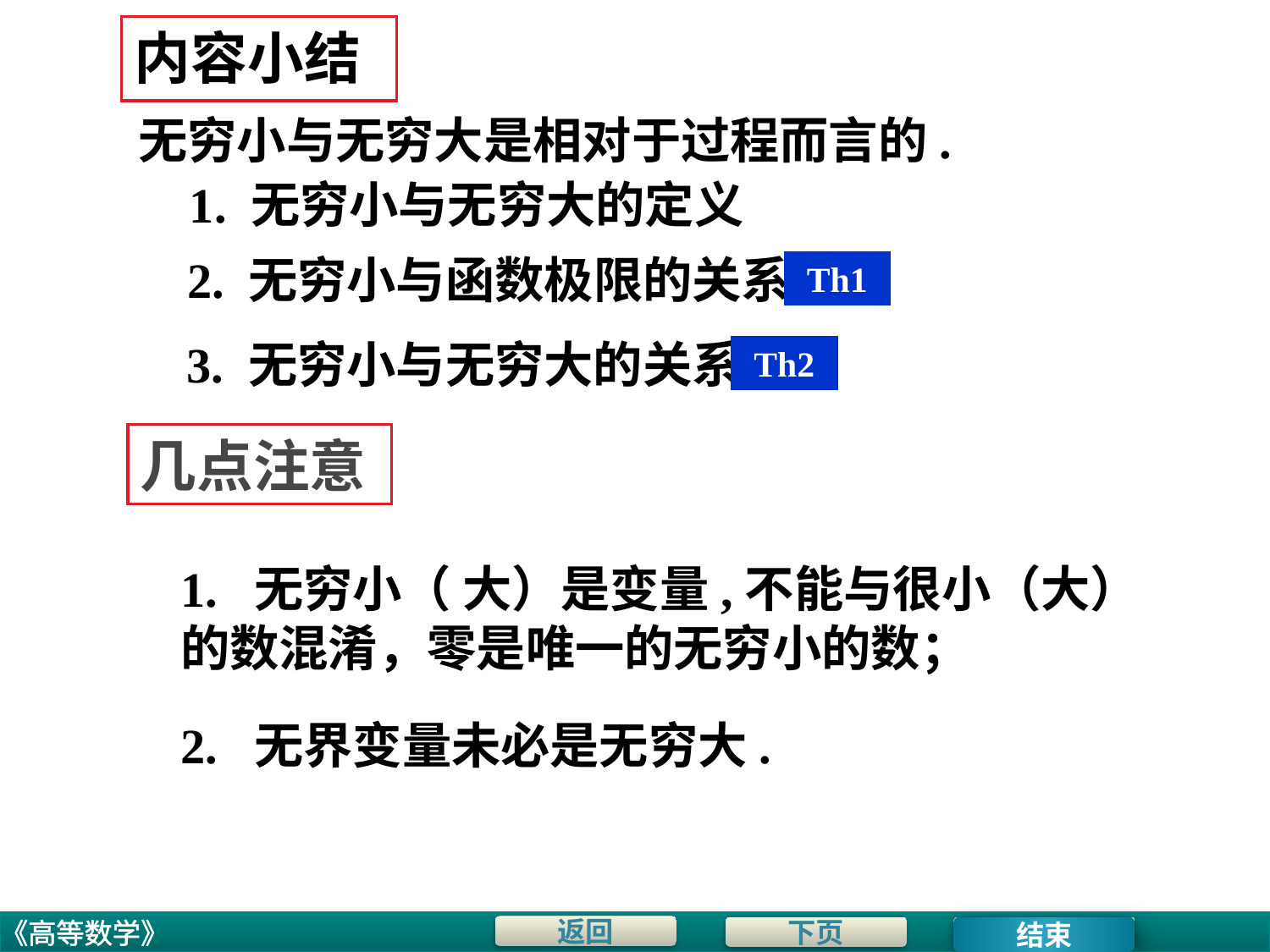

# 内容小结
无穷小与无穷大是相对于过程而言的.
1. 无穷小与无穷大的定义
2. 无穷小与函数极限的关系
Th1
3. 无穷小与无穷大的关系
Th2
几点注意
1.  无穷小（ 大）是变量,不能与很小（大）的数混淆，零是唯一的无穷小的数；
2.  无界变量未必是无穷大.
结束